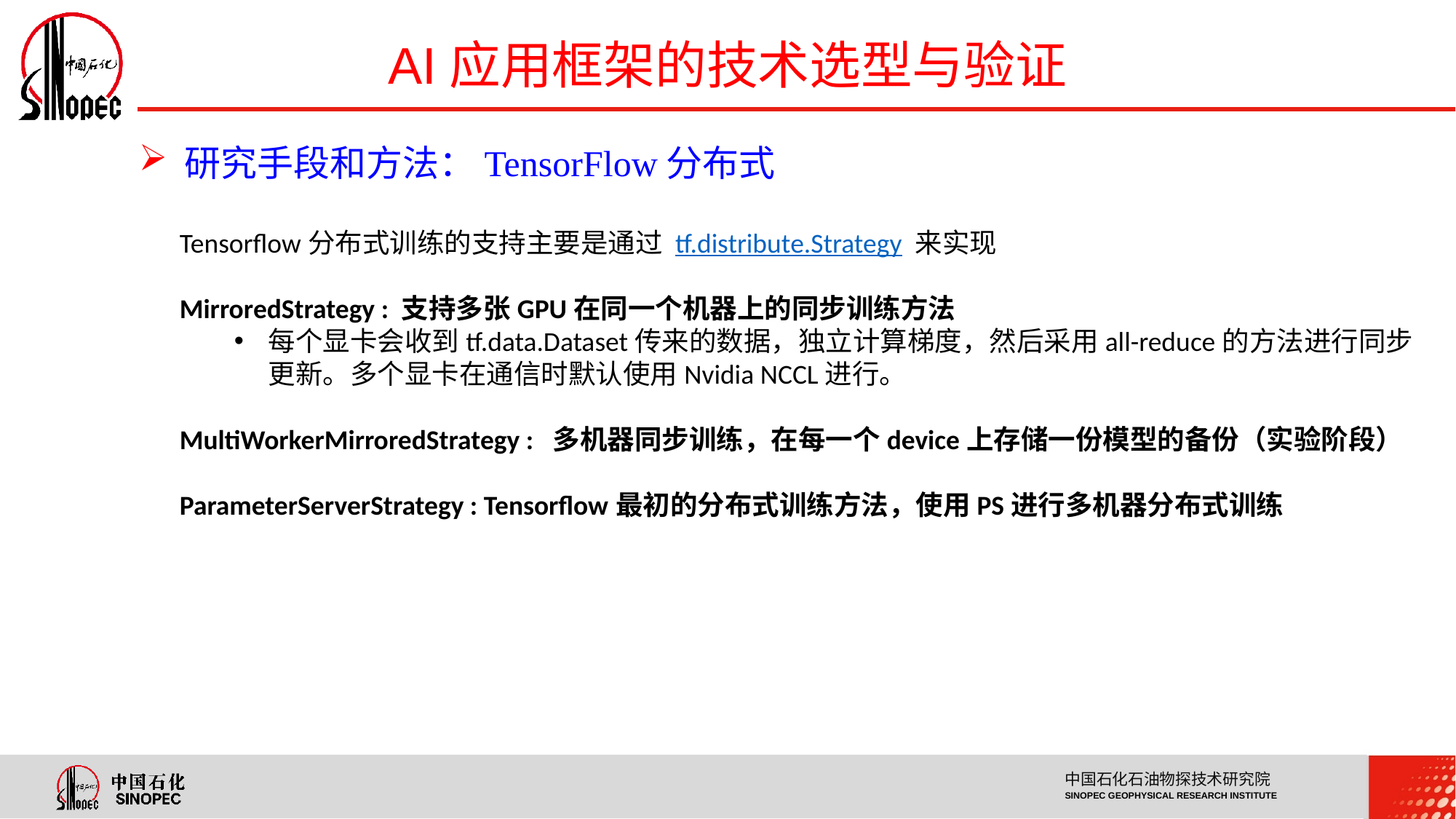

AI应用框架的技术选型与验证

 研究手段和方法：TensorFlow分布式

Tensorflow分布式训练的支持主要是通过 tf.distribute.Strategy 来实现

MirroredStrategy : 支持多张GPU在同一个机器上的同步训练方法
每个显卡会收到tf.data.Dataset传来的数据，独立计算梯度，然后采用all-reduce的方法进行同步更新。多个显卡在通信时默认使用Nvidia NCCL进行。

MultiWorkerMirroredStrategy :  多机器同步训练，在每一个device上存储一份模型的备份（实验阶段）

ParameterServerStrategy : Tensorflow最初的分布式训练方法，使用PS进行多机器分布式训练